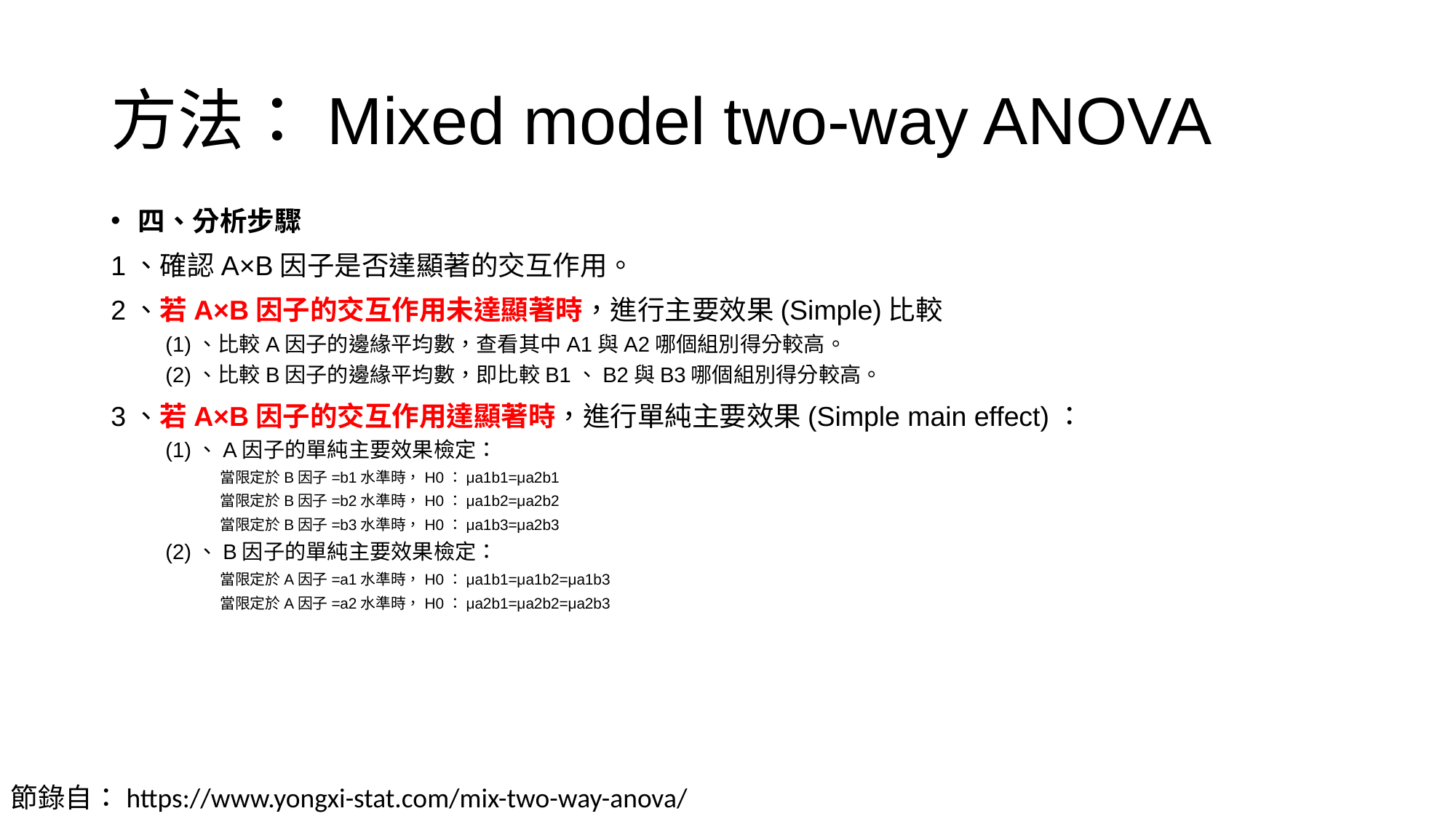

# 方法：Mixed model two-way ANOVA
四、分析步驟
1、確認A×B因子是否達顯著的交互作用。
2、若A×B因子的交互作用未達顯著時，進行主要效果(Simple)比較
(1)、比較A因子的邊緣平均數，查看其中A1與A2哪個組別得分較高。
(2)、比較B因子的邊緣平均數，即比較B1、B2與B3哪個組別得分較高。
3、若A×B因子的交互作用達顯著時，進行單純主要效果(Simple main effect)：
(1)、A因子的單純主要效果檢定：
當限定於B因子=b1水準時，H0：μa1b1=μa2b1
當限定於B因子=b2水準時，H0：μa1b2=μa2b2
當限定於B因子=b3水準時，H0：μa1b3=μa2b3
(2)、B因子的單純主要效果檢定：
當限定於A因子=a1水準時，H0：μa1b1=μa1b2=μa1b3
當限定於A因子=a2水準時，H0：μa2b1=μa2b2=μa2b3
節錄自：https://www.yongxi-stat.com/mix-two-way-anova/